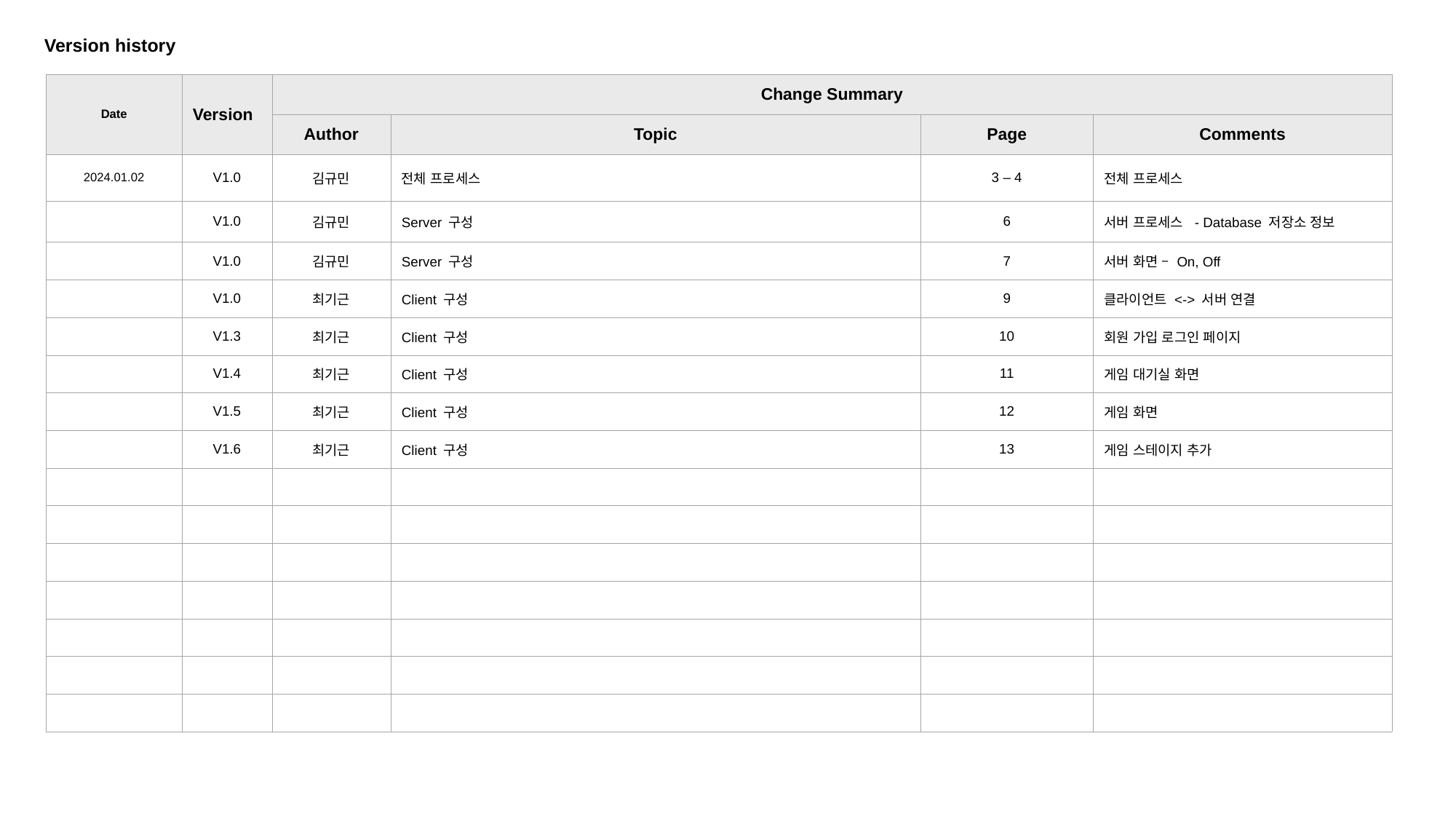

Version history
| Date | Version | Change Summary |  |  |  |
| --- | --- | --- | --- | --- | --- |
|  |  | Author | Topic | Page | Comments |
| 2024.01.02 | V1.0 | 김규민 | 전체 프로세스 | 3 – 4 | 전체 프로세스 |
|  | V1.0 | 김규민 | Server 구성 | 6 | 서버 프로세스 - Database 저장소 정보 |
|  | V1.0 | 김규민 | Server 구성 | 7 | 서버 화면 – On, Off |
|  | V1.0 | 최기근 | Client 구성 | 9 | 클라이언트 <-> 서버 연결 |
|  | V1.3 | 최기근 | Client 구성 | 10 | 회원 가입 로그인 페이지 |
|  | V1.4 | 최기근 | Client 구성 | 11 | 게임 대기실 화면 |
|  | V1.5 | 최기근 | Client 구성 | 12 | 게임 화면 |
|  | V1.6 | 최기근 | Client 구성 | 13 | 게임 스테이지 추가 |
|  |  |  |  |  |  |
|  |  |  |  |  |  |
|  |  |  |  |  |  |
|  |  |  |  |  |  |
|  |  |  |  |  |  |
|  |  |  |  |  |  |
|  |  |  |  |  |  |